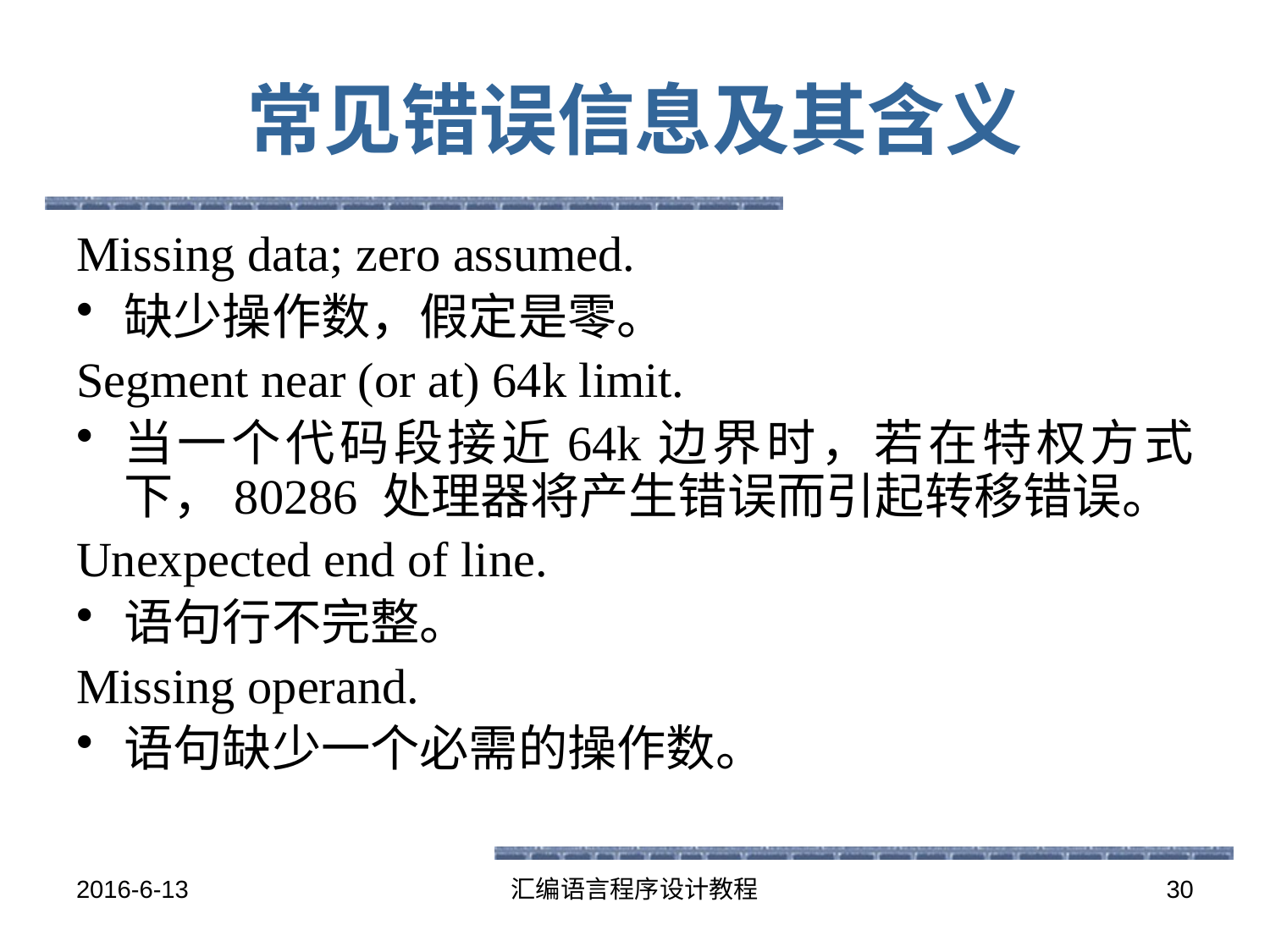

# 常见错误信息及其含义
Missing data; zero assumed.
缺少操作数，假定是零。
Segment near (or at) 64k limit.
当一个代码段接近64k边界时，若在特权方式下，80286 处理器将产生错误而引起转移错误。
Unexpected end of line.
语句行不完整。
Missing operand.
语句缺少一个必需的操作数。
2016-6-13
汇编语言程序设计教程
30